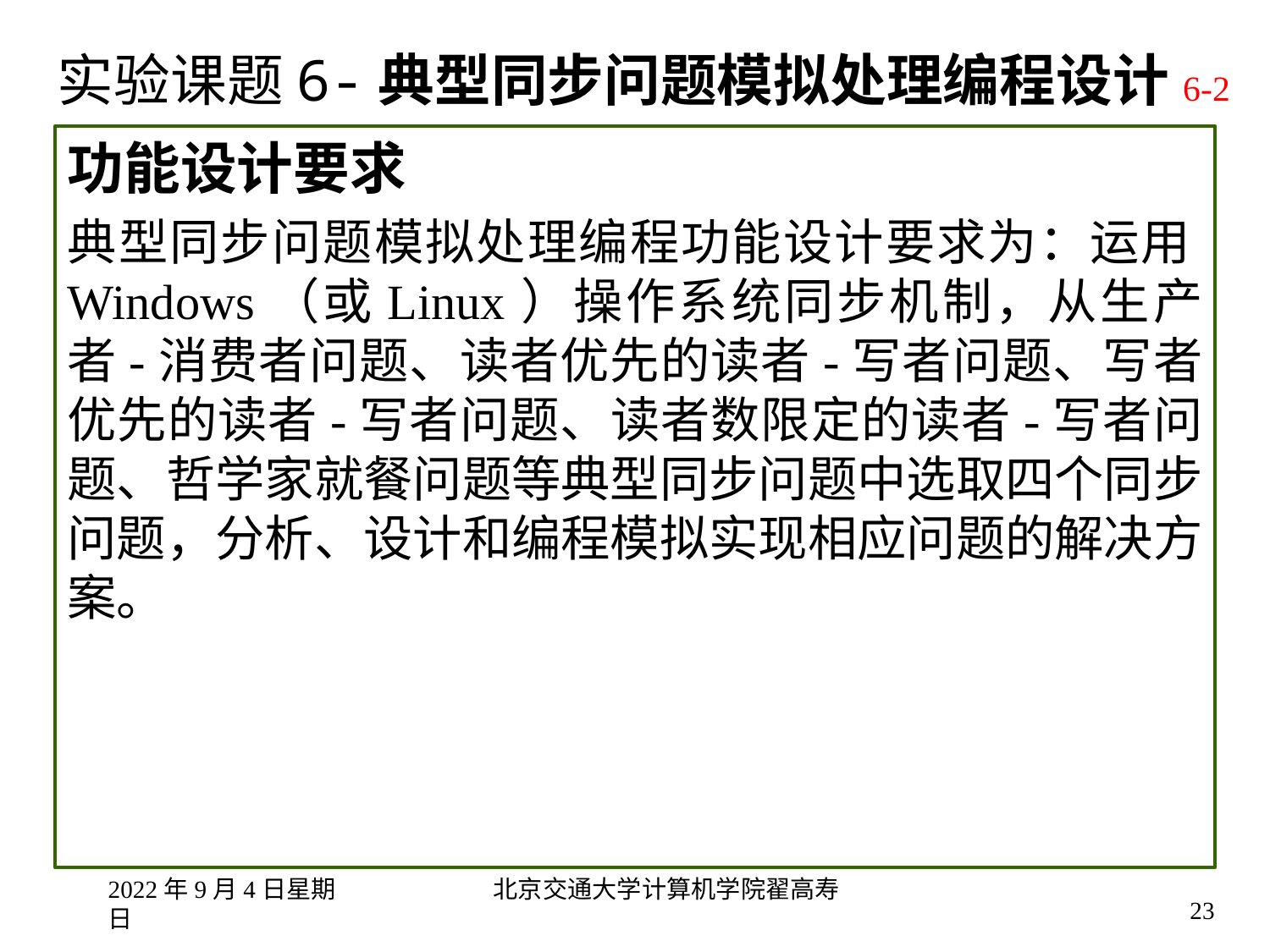

# 实验课题6-典型同步问题模拟处理编程设计6-2
功能设计要求
典型同步问题模拟处理编程功能设计要求为：运用Windows（或Linux）操作系统同步机制，从生产者-消费者问题、读者优先的读者-写者问题、写者优先的读者-写者问题、读者数限定的读者-写者问题、哲学家就餐问题等典型同步问题中选取四个同步问题，分析、设计和编程模拟实现相应问题的解决方案。
2022年9月4日星期日
北京交通大学计算机学院翟高寿
23